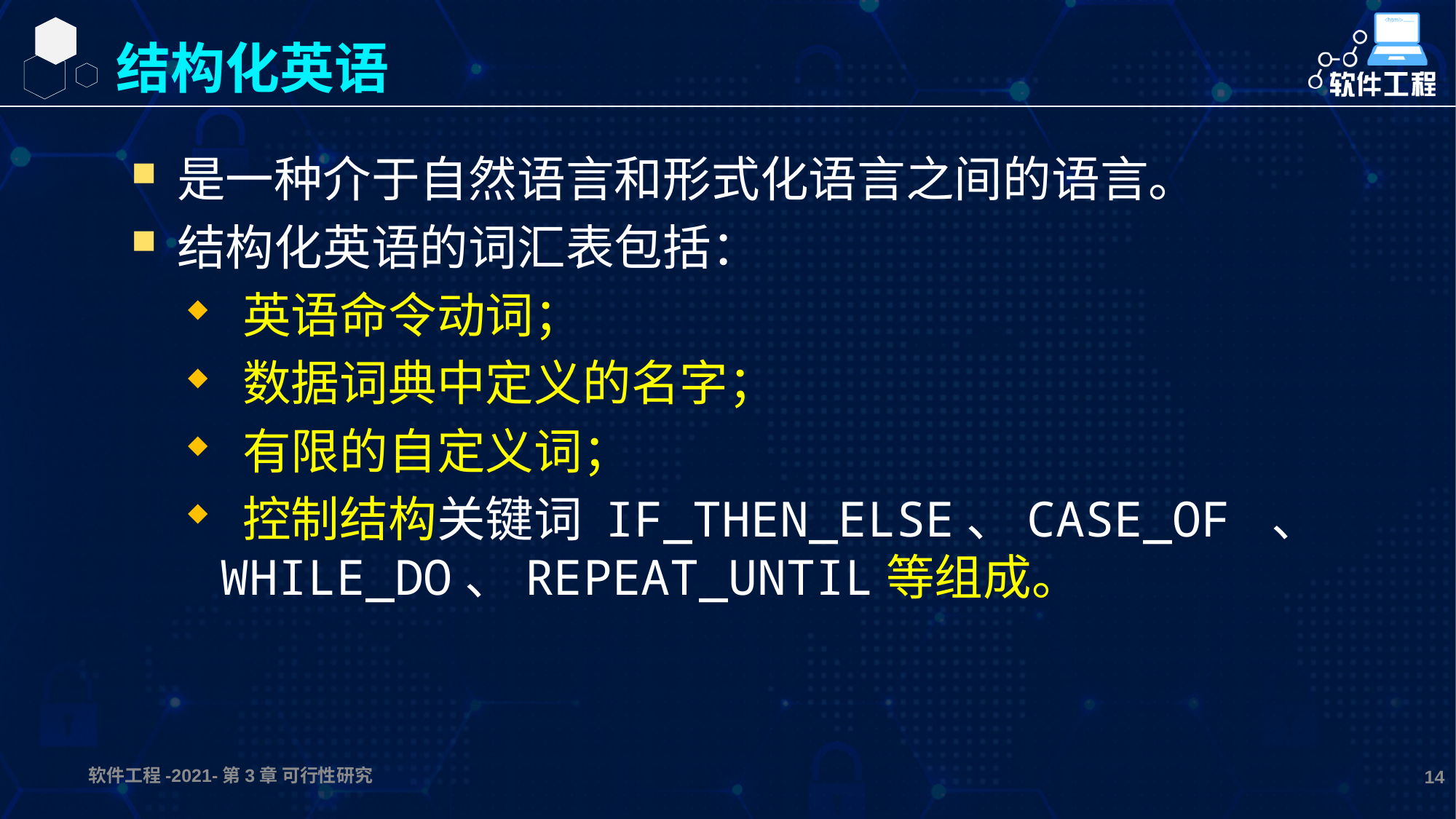

结构化英语
是一种介于自然语言和形式化语言之间的语言。
结构化英语的词汇表包括：
 英语命令动词；
 数据词典中定义的名字；
 有限的自定义词；
 控制结构关键词 IF_THEN_ELSE、CASE_OF 、  WHILE_DO、REPEAT_UNTIL等组成。
软件工程-2021-第3章 可行性研究
14